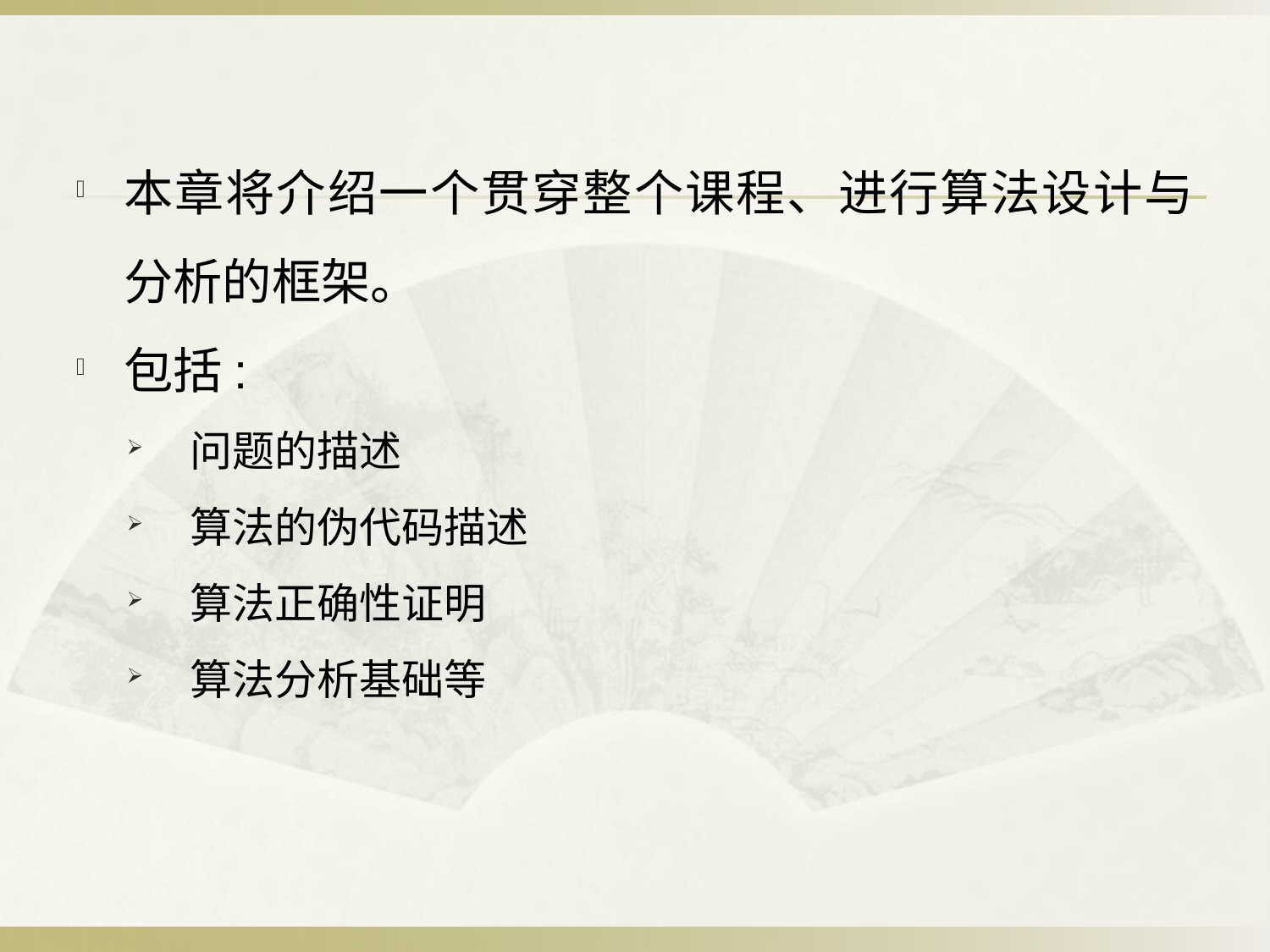

本章将介绍一个贯穿整个课程、进行算法设计与分析的框架。
包括:
问题的描述
算法的伪代码描述
算法正确性证明
算法分析基础等